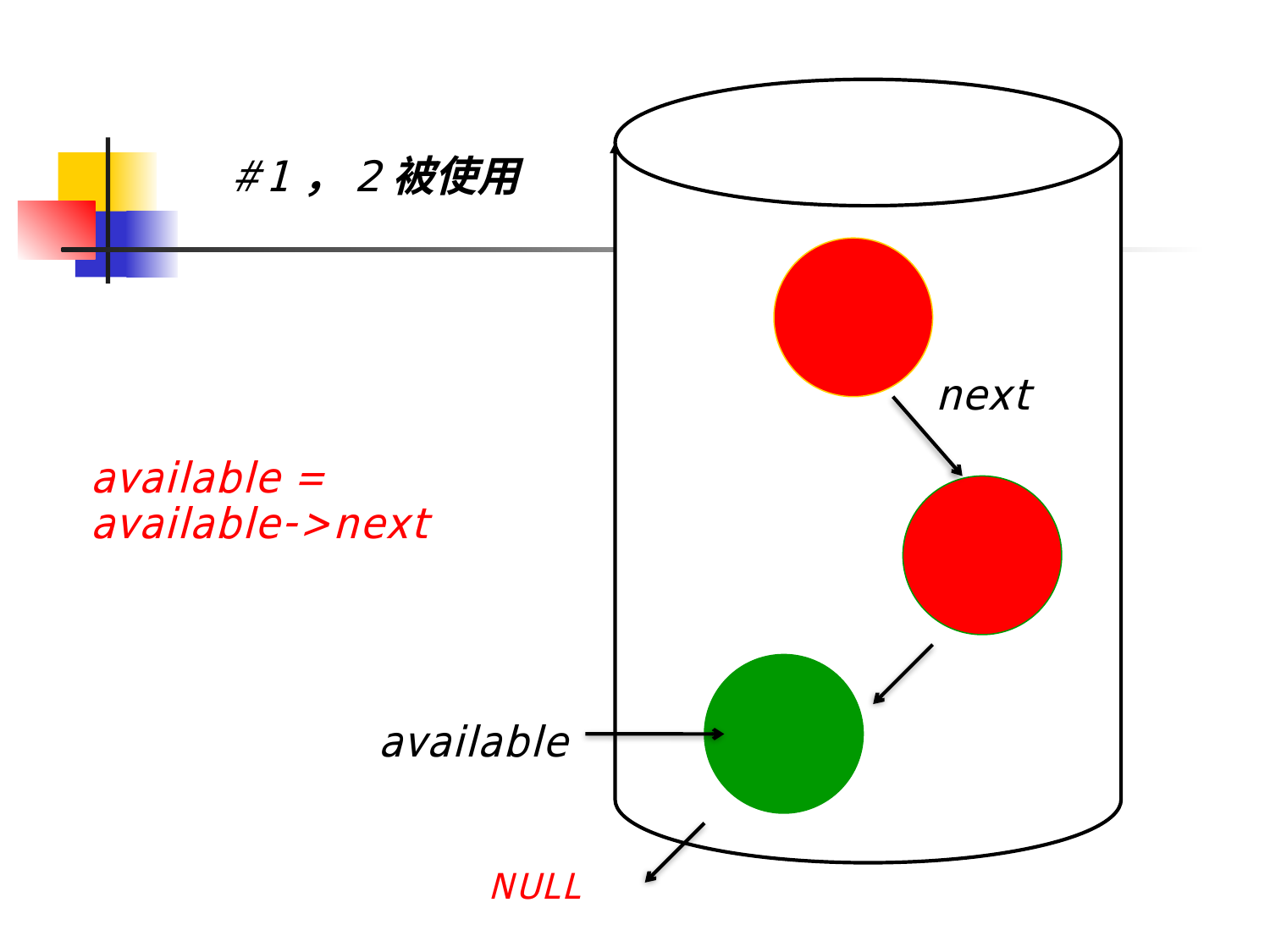

#1，2被使用

next
available = available->next

available
NULL